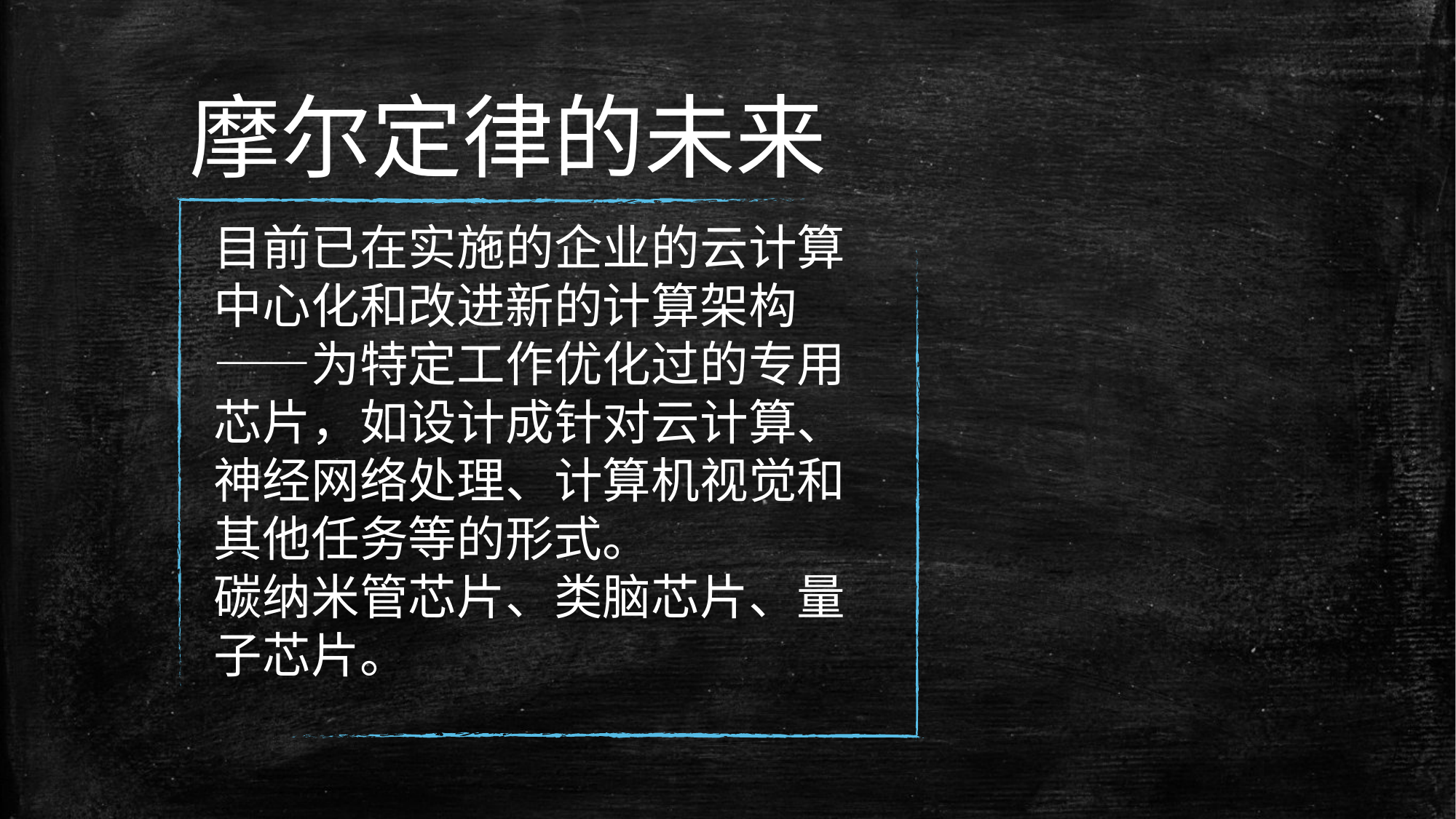

# 摩尔定律的未来
目前已在实施的企业的云计算中心化和改进新的计算架构——为特定工作优化过的专用芯片，如设计成针对云计算、神经网络处理、计算机视觉和其他任务等的形式。
碳纳米管芯片、类脑芯片、量子芯片。